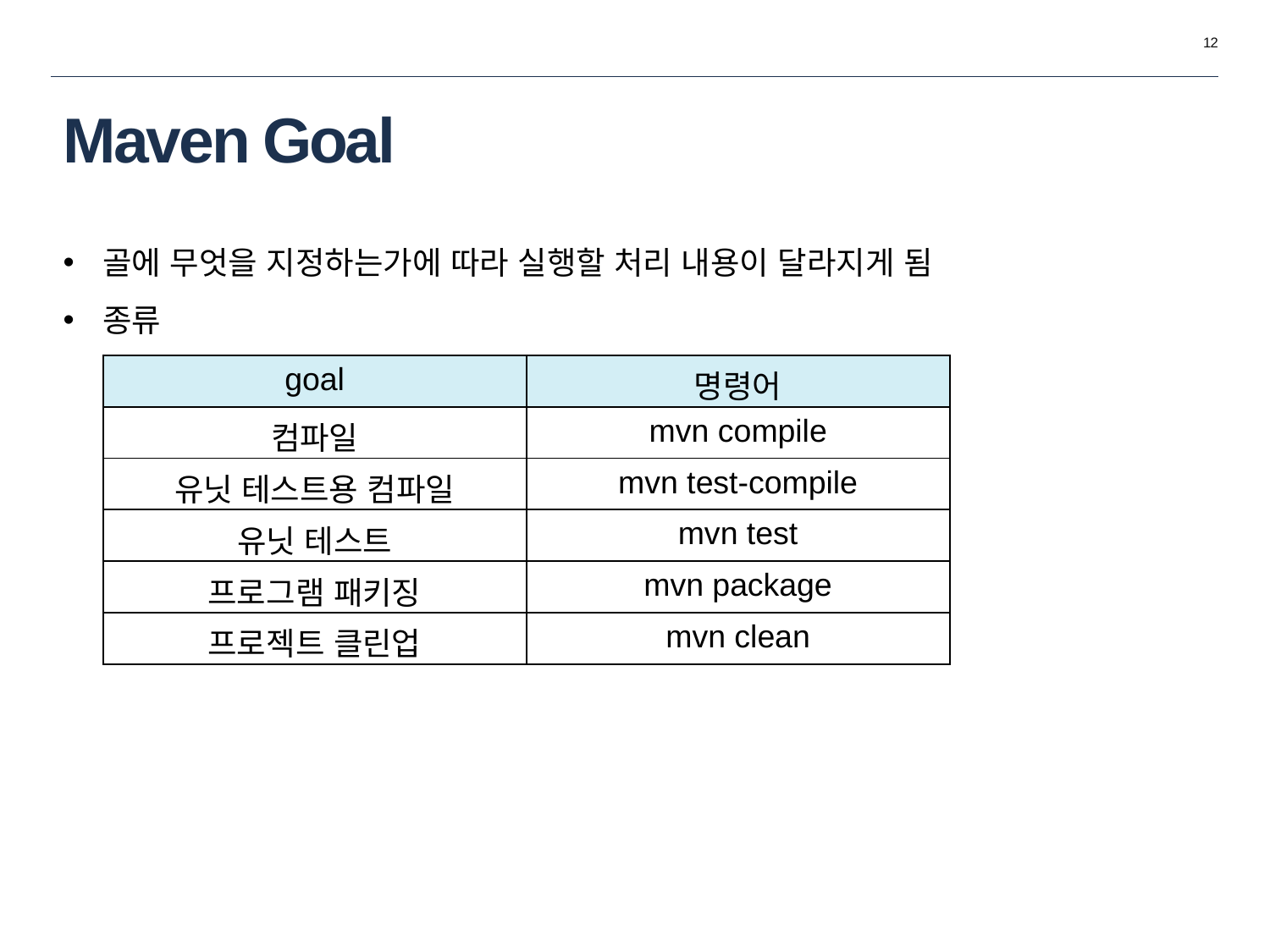

12
Maven Goal
골에 무엇을 지정하는가에 따라 실행할 처리 내용이 달라지게 됨
종류
| goal | 명령어 |
| --- | --- |
| 컴파일 | mvn compile |
| 유닛 테스트용 컴파일 | mvn test-compile |
| 유닛 테스트 | mvn test |
| 프로그램 패키징 | mvn package |
| 프로젝트 클린업 | mvn clean |